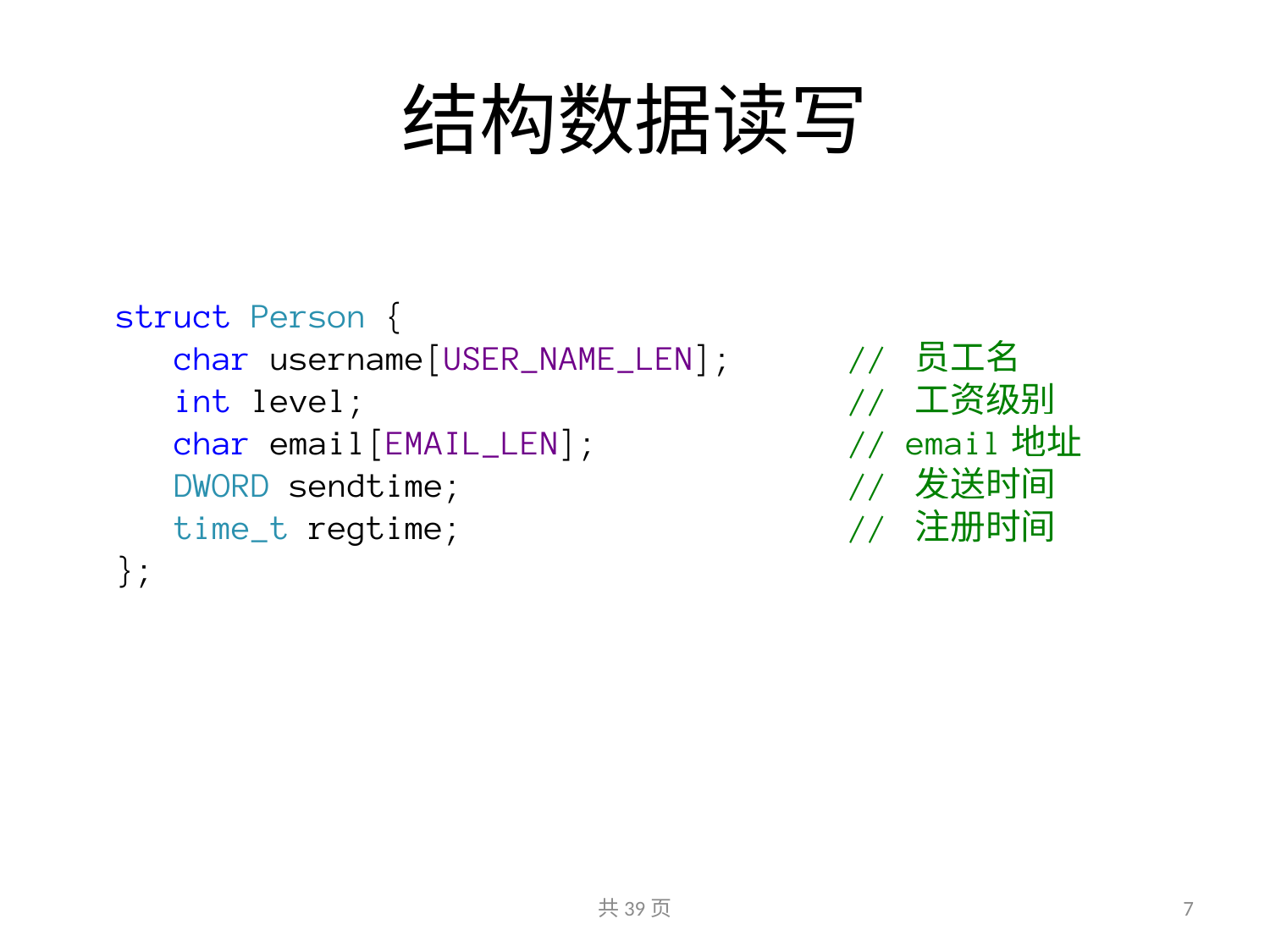

# 结构数据读写
struct Person {
   char username[USER_NAME_LEN];      // 员工名
   int level;                         // 工资级别
   char email[EMAIL_LEN];             // email地址
   DWORD sendtime;                    // 发送时间
   time_t regtime;                    // 注册时间
};
共39页
7